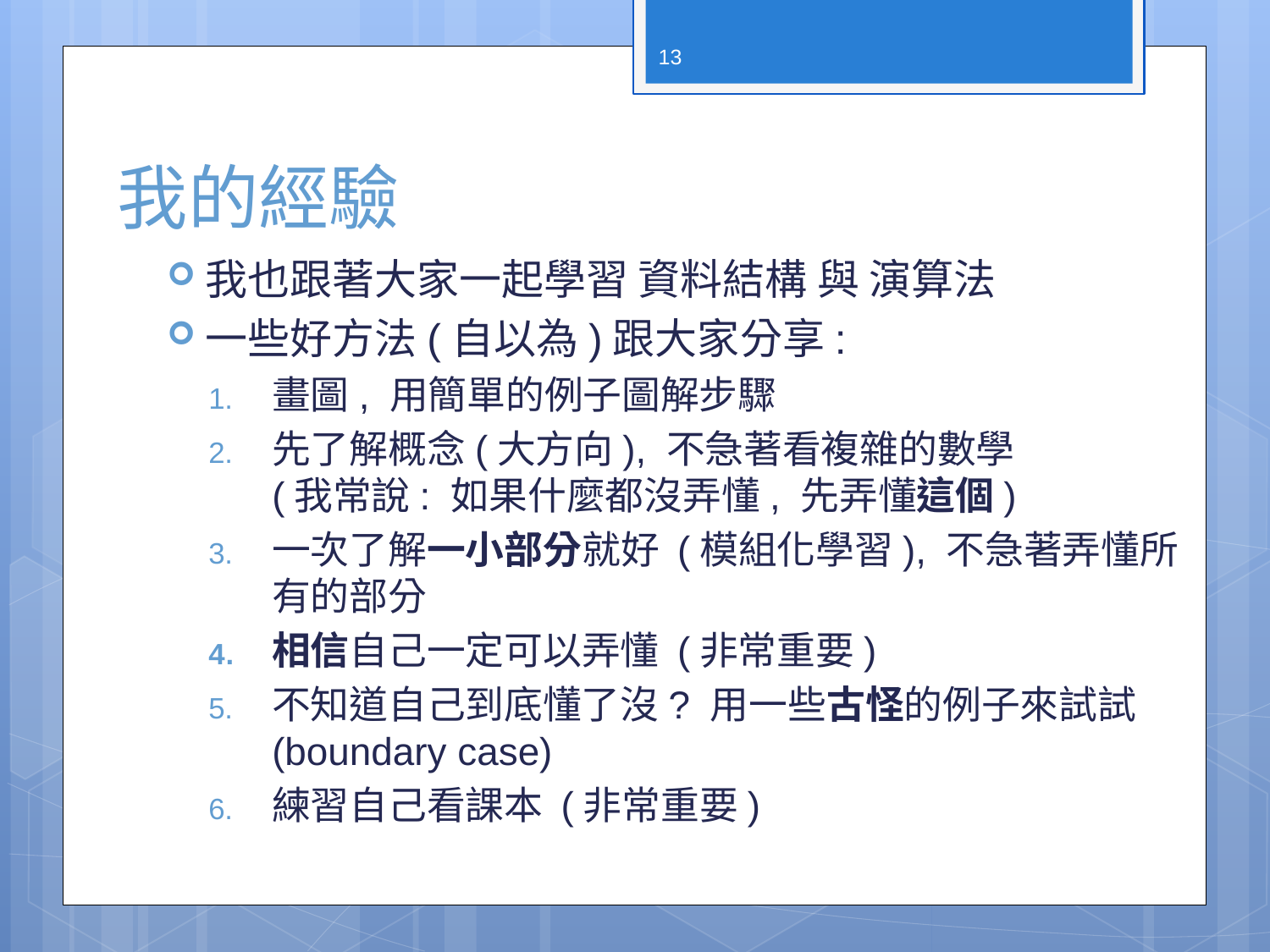

13
# 我的經驗
我也跟著大家一起學習 資料結構 與 演算法
一些好方法(自以為)跟大家分享:
畫圖, 用簡單的例子圖解步驟
先了解概念(大方向), 不急著看複雜的數學
(我常說: 如果什麼都沒弄懂, 先弄懂這個)
一次了解一小部分就好 (模組化學習), 不急著弄懂所有的部分
相信自己一定可以弄懂 (非常重要)
不知道自己到底懂了沒? 用一些古怪的例子來試試 (boundary case)
練習自己看課本 (非常重要)